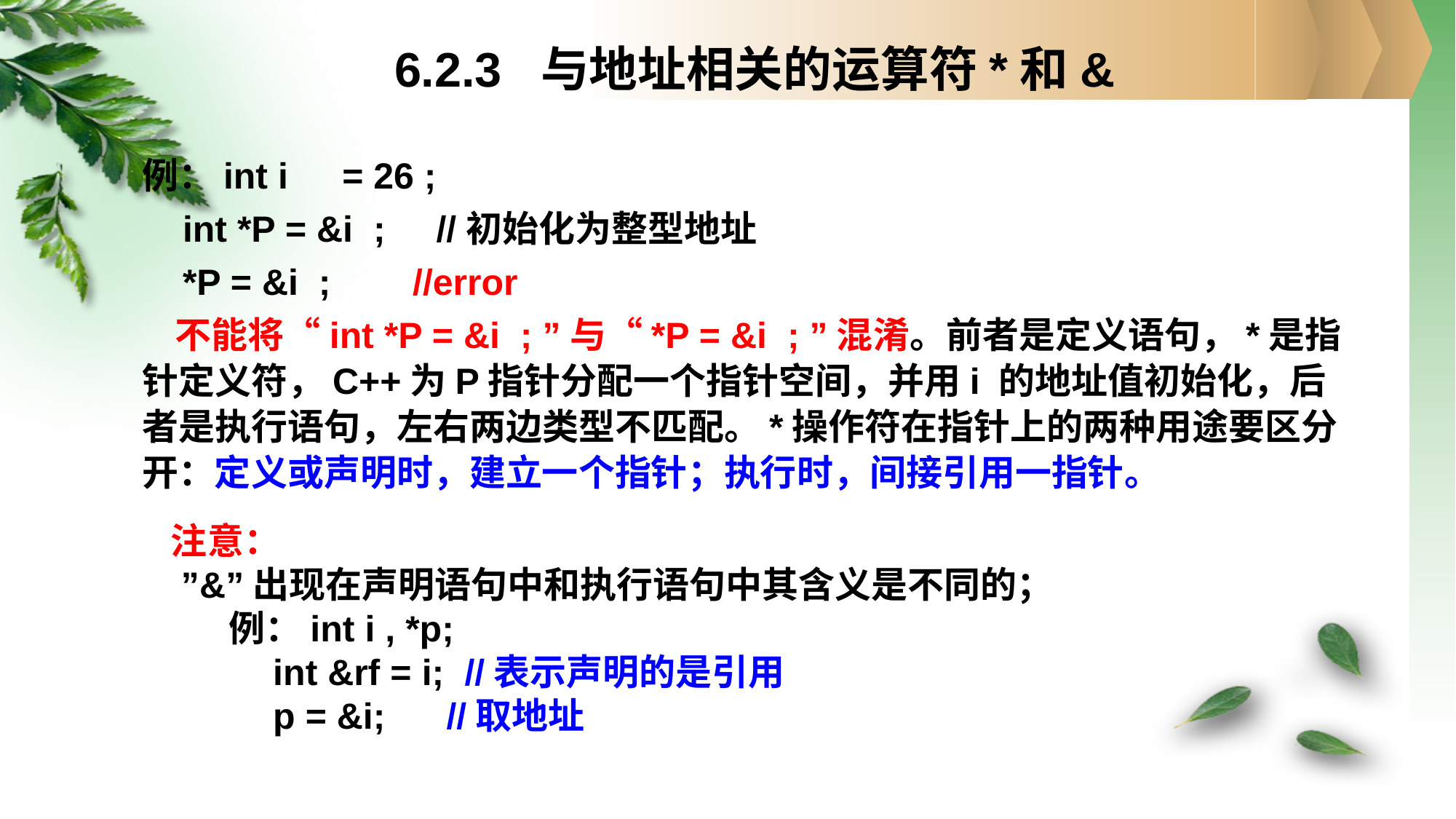

# 6.2.3  与地址相关的运算符*和&
例：int i　= 26 ;
    int *P = &i  ;     //初始化为整型地址
    *P = &i  ;        //error
   不能将“int *P = &i  ; ”与“*P = &i  ; ”混淆。前者是定义语句，*是指针定义符，C++为P指针分配一个指针空间，并用i 的地址值初始化，后者是执行语句，左右两边类型不匹配。*操作符在指针上的两种用途要区分开：定义或声明时，建立一个指针；执行时，间接引用一指针。
注意：
 ”&”出现在声明语句中和执行语句中其含义是不同的；
      例：int i , *p;
          int &rf = i;  //表示声明的是引用
          p = &i;      //取地址